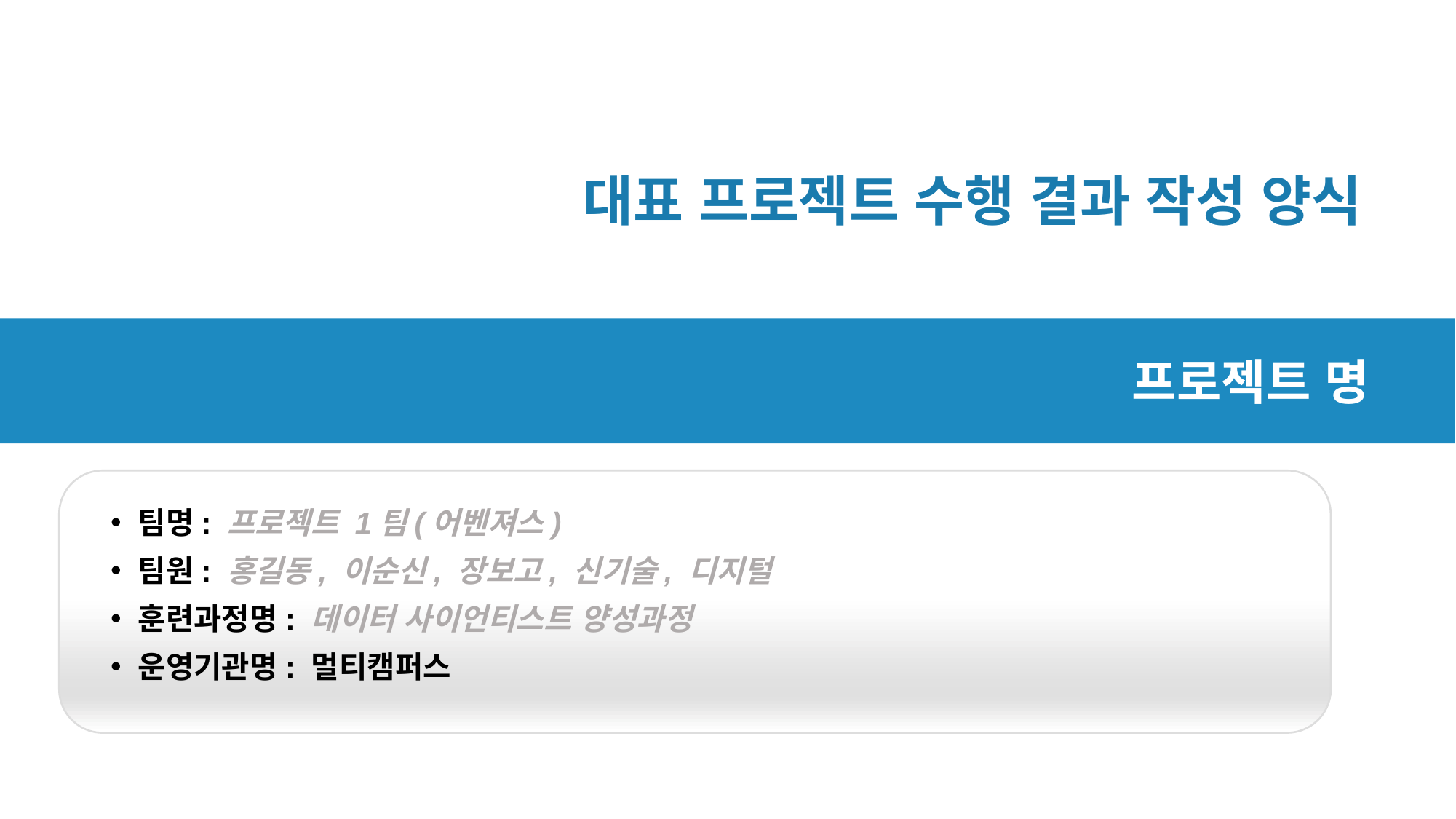

대표 프로젝트 수행 결과 작성 양식

프로젝트 명

팀명: 프로젝트 1팀(어벤져스)
팀원: 홍길동, 이순신, 장보고, 신기술, 디지털
훈련과정명: 데이터 사이언티스트 양성과정
운영기관명: 멀티캠퍼스